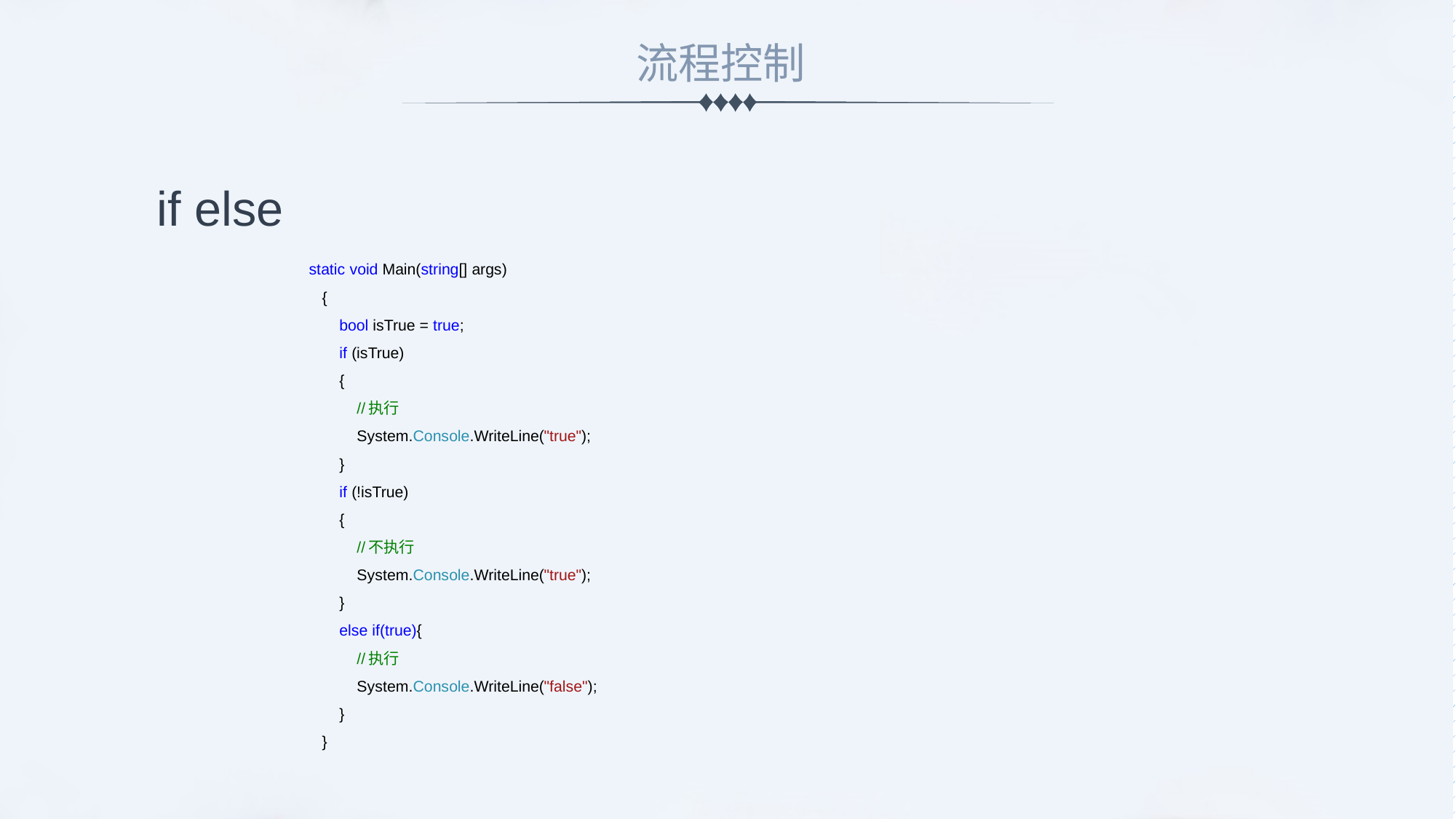

if else
 static void Main(string[] args)
    {
        bool isTrue = true;
        if (isTrue)
        {
            //执行
            System.Console.WriteLine("true");
        }
        if (!isTrue)
        {
            //不执行
            System.Console.WriteLine("true");
        }
        else if(true){
            //执行
            System.Console.WriteLine("false");
        }
    }